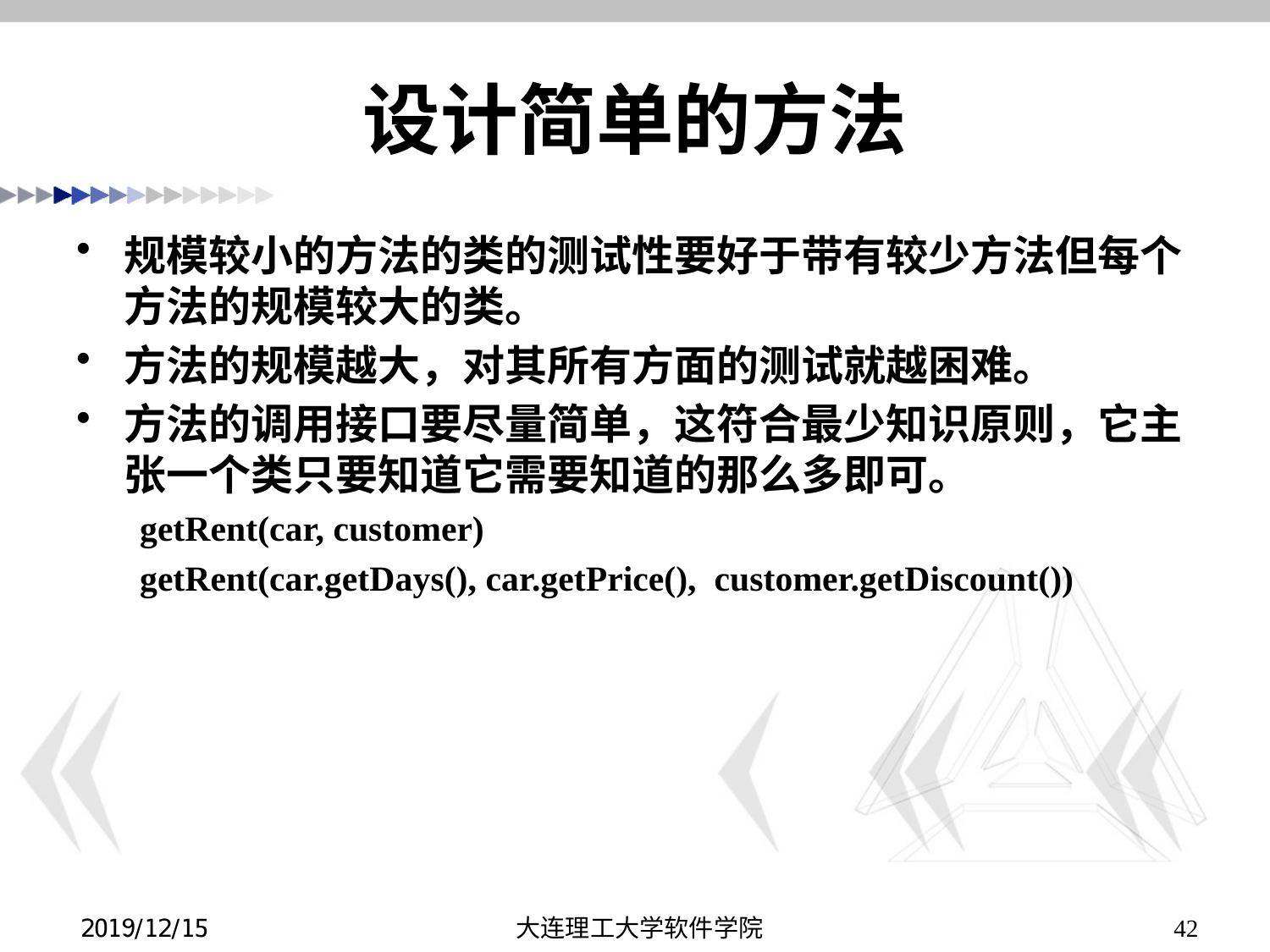

# 设计简单的方法
规模较小的方法的类的测试性要好于带有较少方法但每个方法的规模较大的类。
方法的规模越大，对其所有方面的测试就越困难。
方法的调用接口要尽量简单，这符合最少知识原则，它主张一个类只要知道它需要知道的那么多即可。
getRent(car, customer)
getRent(car.getDays(), car.getPrice(),  customer.getDiscount())
2019/12/15
大连理工大学软件学院
42